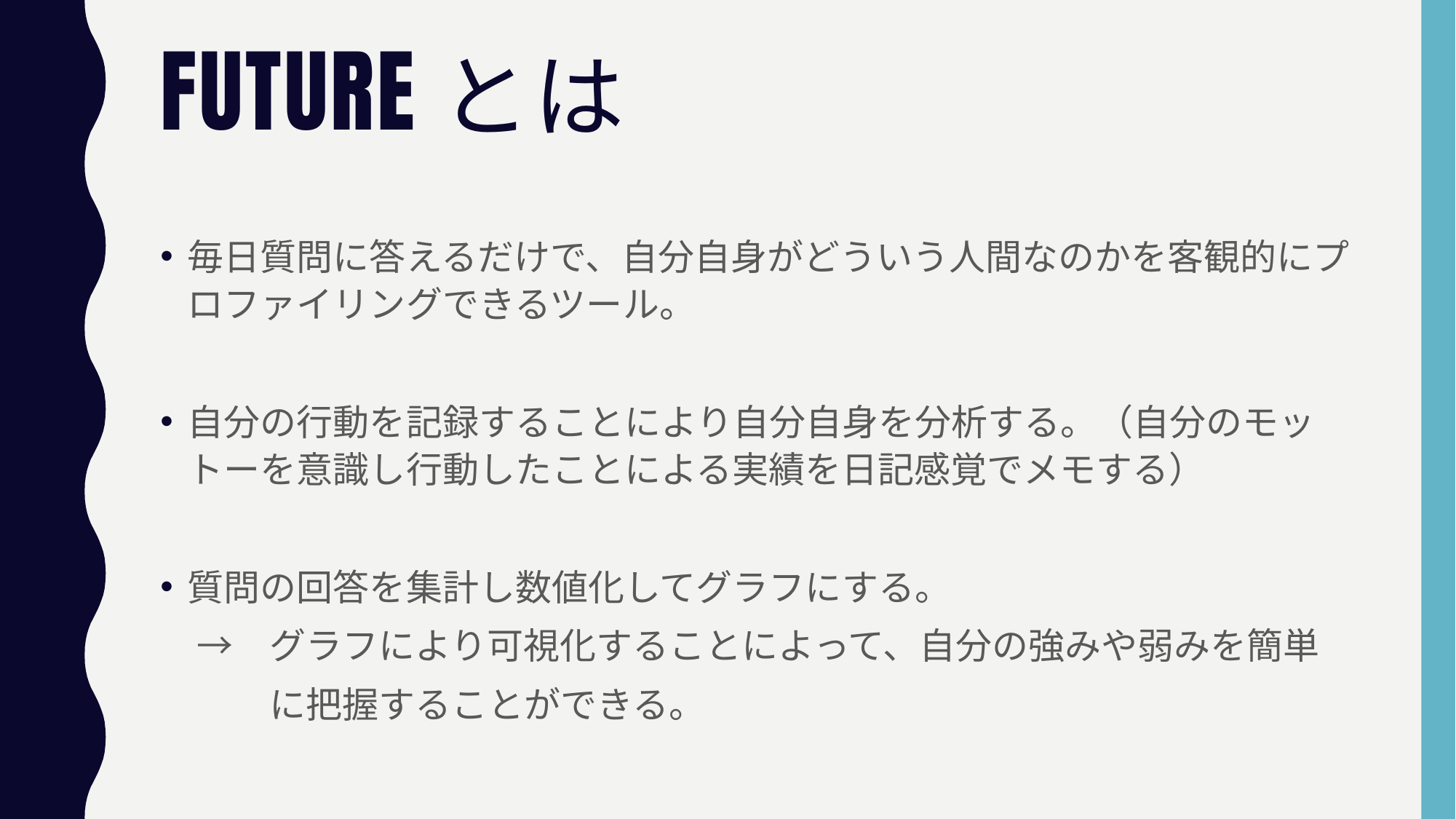

# FUTUREとは
毎日質問に答えるだけで、自分自身がどういう人間なのかを客観的にプロファイリングできるツール。

自分の行動を記録することにより自分自身を分析する。（自分のモットーを意識し行動したことによる実績を日記感覚でメモする）

質問の回答を集計し数値化してグラフにする。
　→　グラフにより可視化することによって、自分の強みや弱みを簡単
　　　に把握することができる。